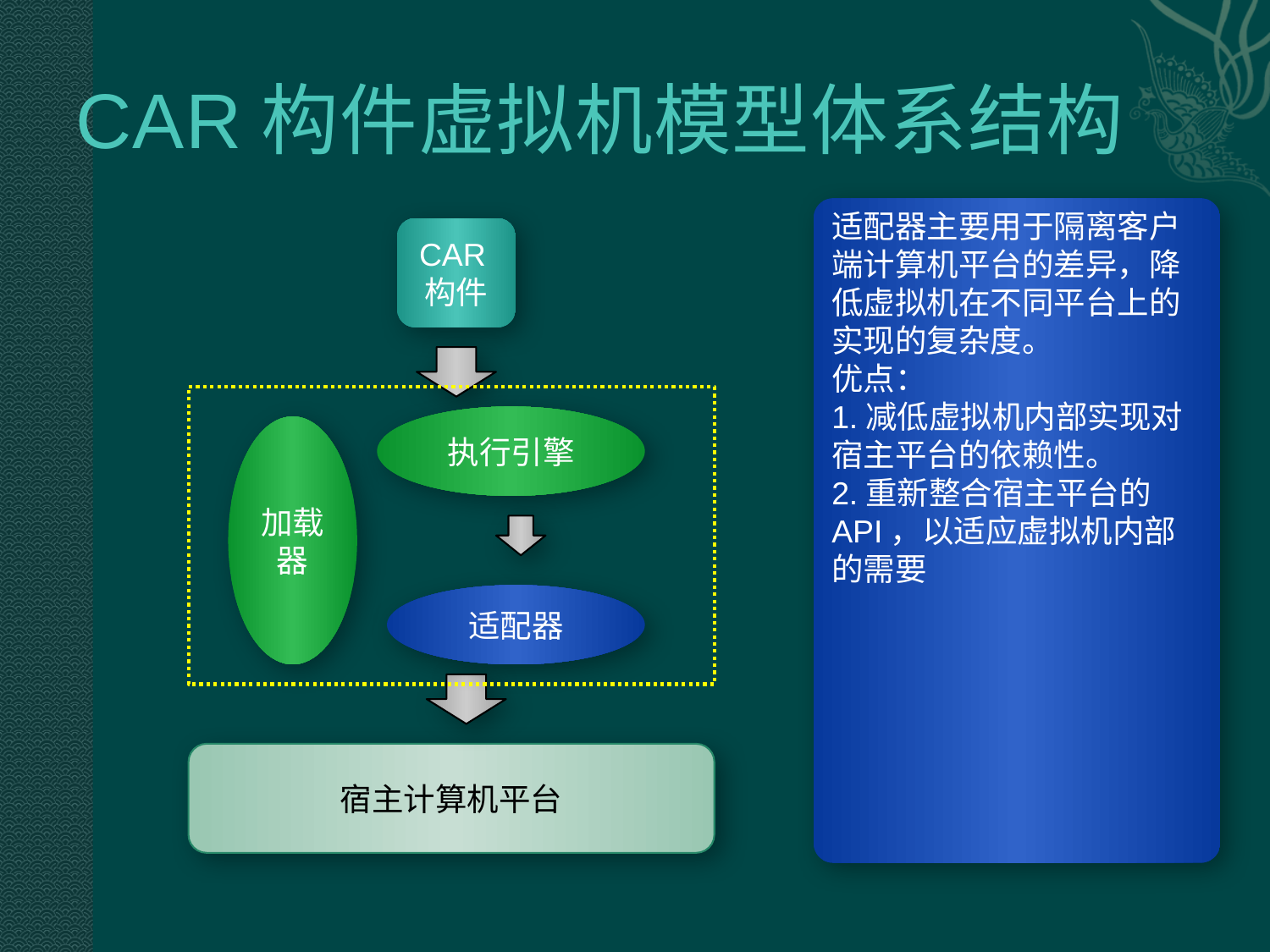

# CAR构件虚拟机模型体系结构
适配器主要用于隔离客户端计算机平台的差异，降低虚拟机在不同平台上的实现的复杂度。
优点：
1.减低虚拟机内部实现对宿主平台的依赖性。
2.重新整合宿主平台的API，以适应虚拟机内部的需要

CAR构件

执行引擎
加载器

适配器

宿主计算机平台